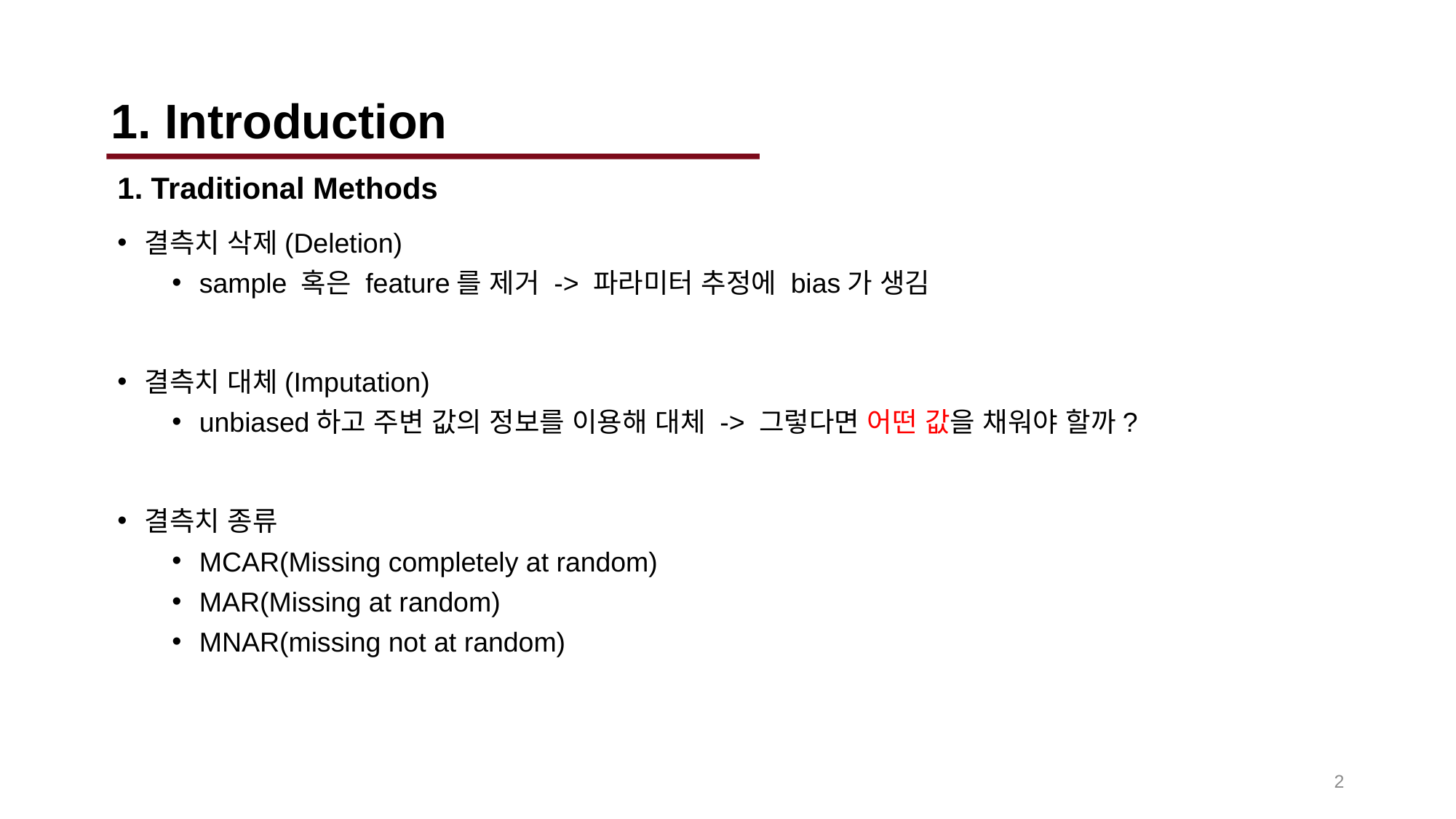

# 1. Introduction

1. Traditional Methods
결측치 삭제(Deletion)
sample 혹은 feature를 제거 -> 파라미터 추정에 bias가 생김

결측치 대체(Imputation)
unbiased하고 주변 값의 정보를 이용해 대체 -> 그렇다면 어떤 값을 채워야 할까?

결측치 종류
MCAR(Missing completely at random)
MAR(Missing at random)
MNAR(missing not at random)

2